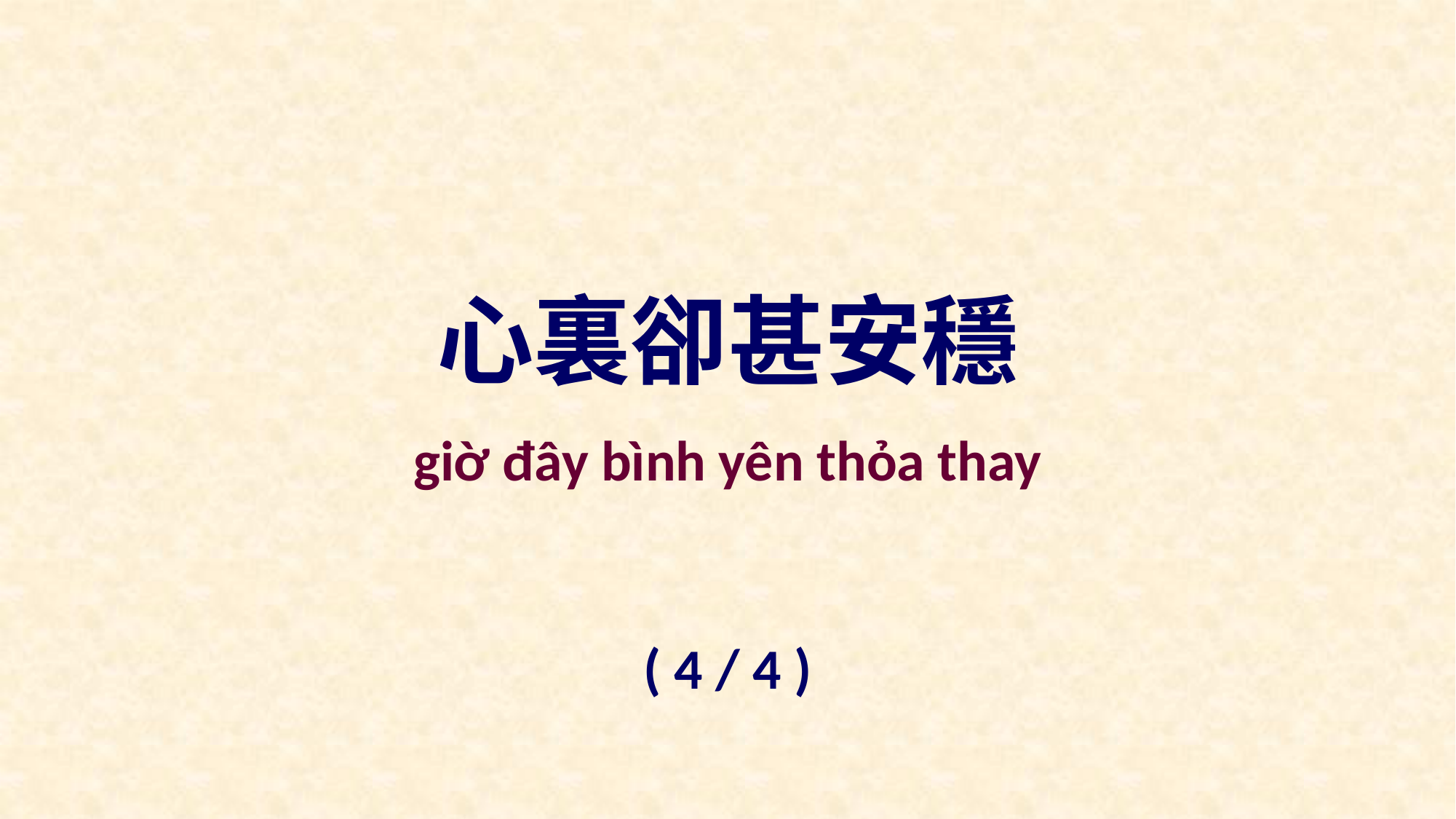

心裏卻甚安穩
giờ đây bình yên thỏa thay
( 4 / 4 )